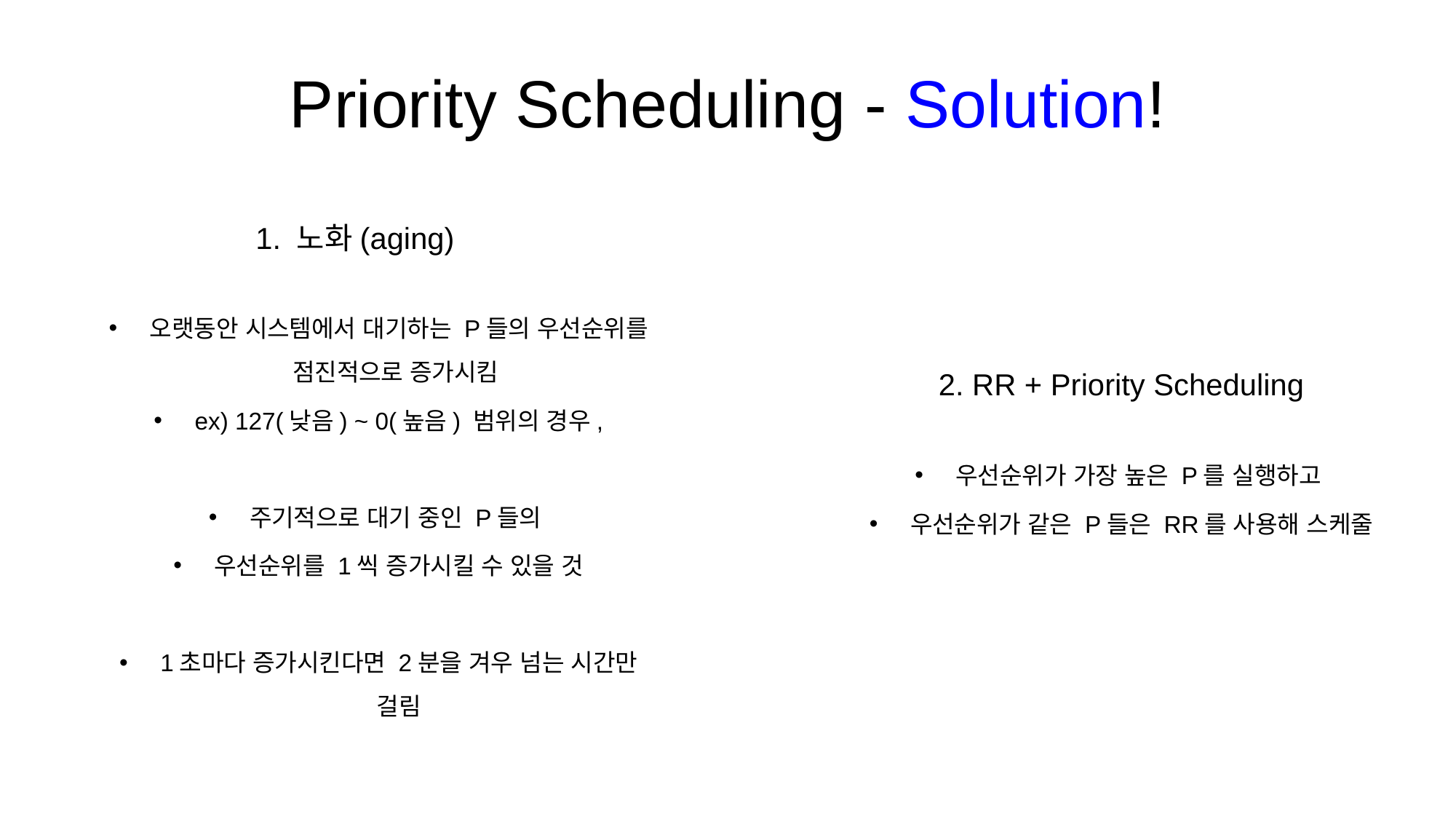

# Priority Scheduling - Solution!
1. 노화(aging)

오랫동안 시스템에서 대기하는 P들의 우선순위를 점진적으로 증가시킴
ex) 127(낮음) ~ 0(높음) 범위의 경우,

주기적으로 대기 중인 P들의
우선순위를 1씩 증가시킬 수 있을 것

1초마다 증가시킨다면 2분을 겨우 넘는 시간만 걸림

2. RR + Priority Scheduling

우선순위가 가장 높은 P를 실행하고
우선순위가 같은 P들은 RR를 사용해 스케줄